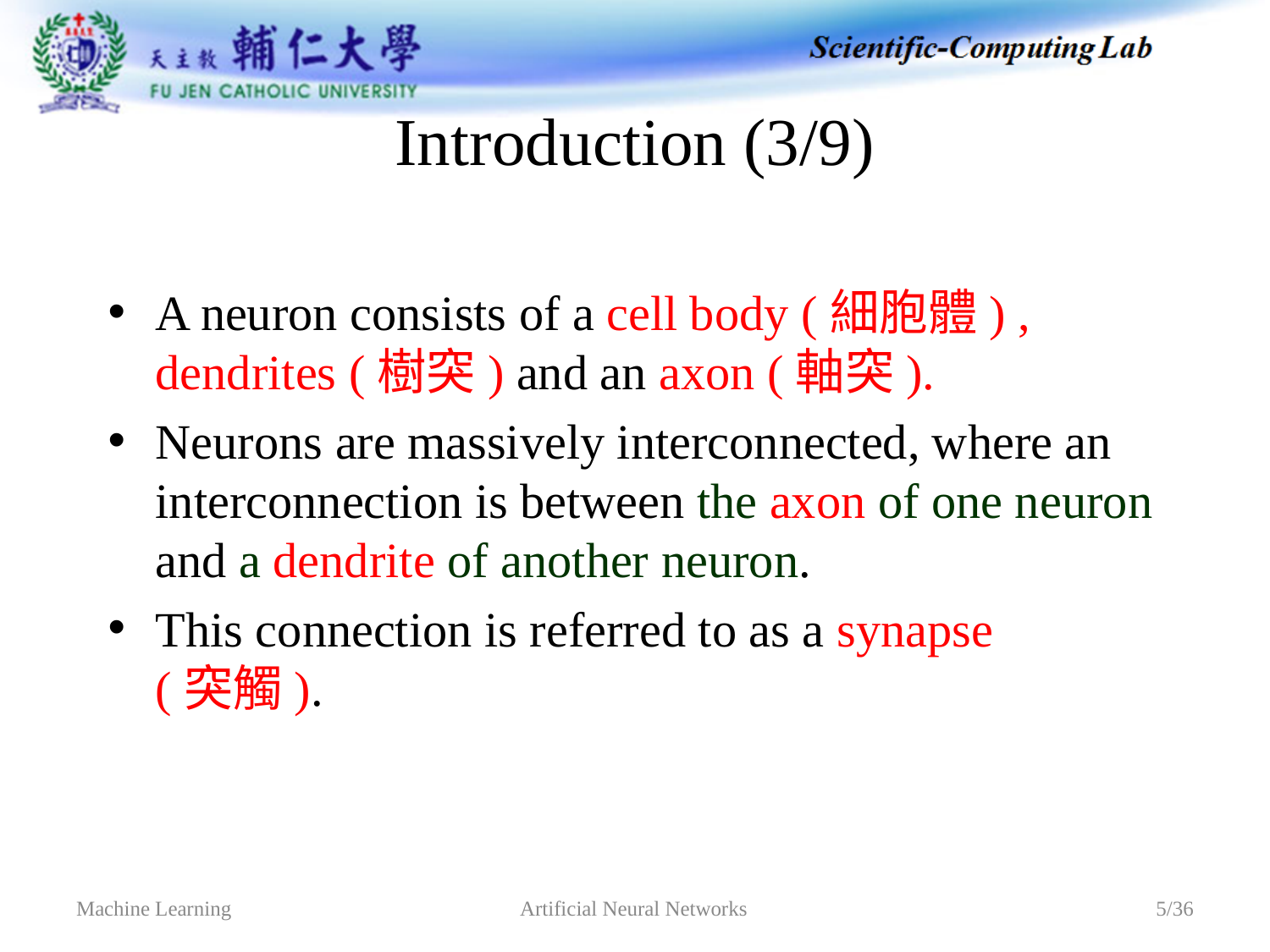

# Introduction (3/9)
A neuron consists of a cell body (細胞體) , dendrites (樹突) and an axon (軸突).
Neurons are massively interconnected, where an interconnection is between the axon of one neuron and a dendrite of another neuron.
This connection is referred to as a synapse
(突觸).
Artificial Neural Networks
Machine Learning
5/36